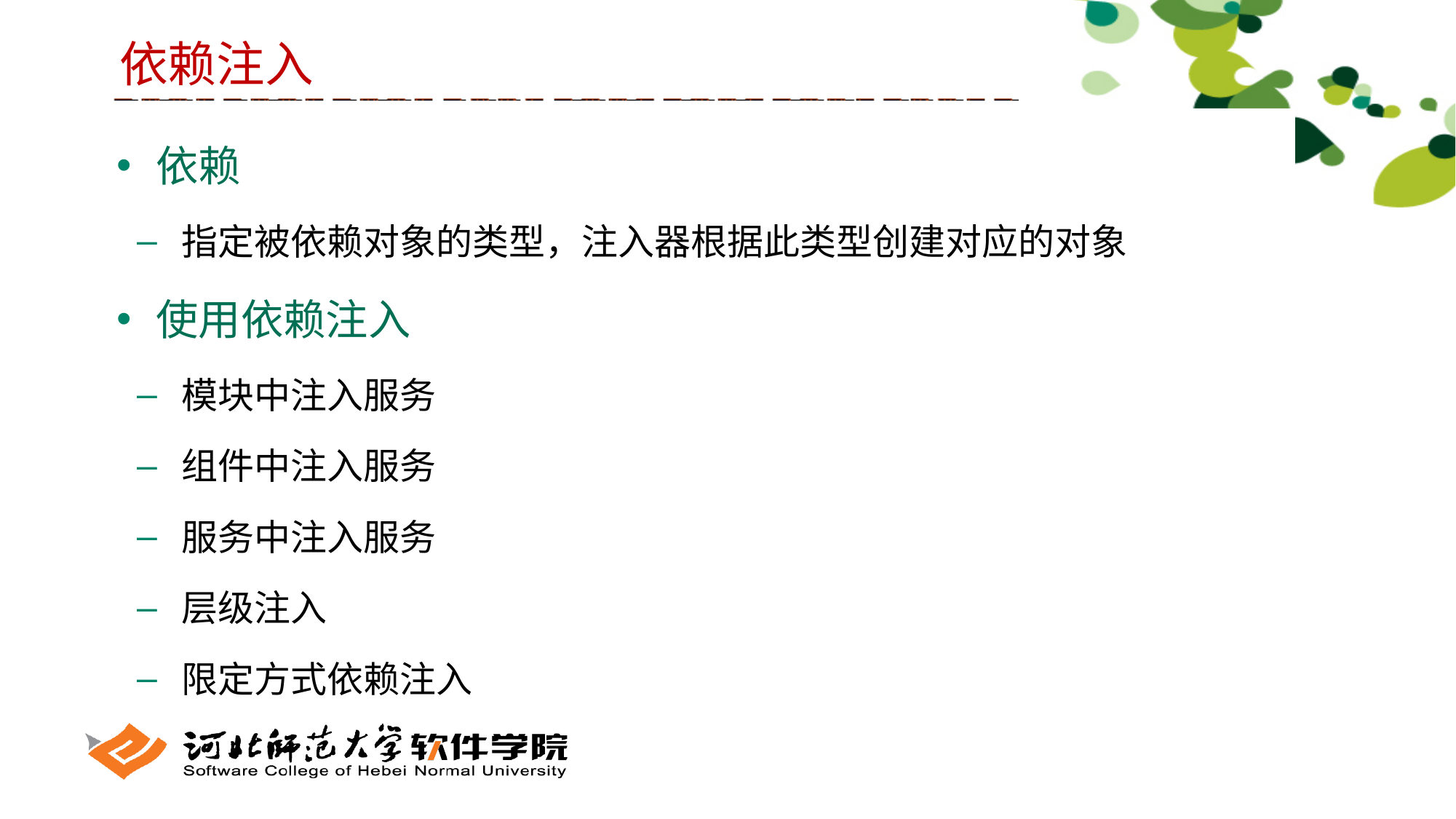

依赖注入
 依赖
 指定被依赖对象的类型，注入器根据此类型创建对应的对象
 使用依赖注入
 模块中注入服务
 组件中注入服务
 服务中注入服务
 层级注入
 限定方式依赖注入